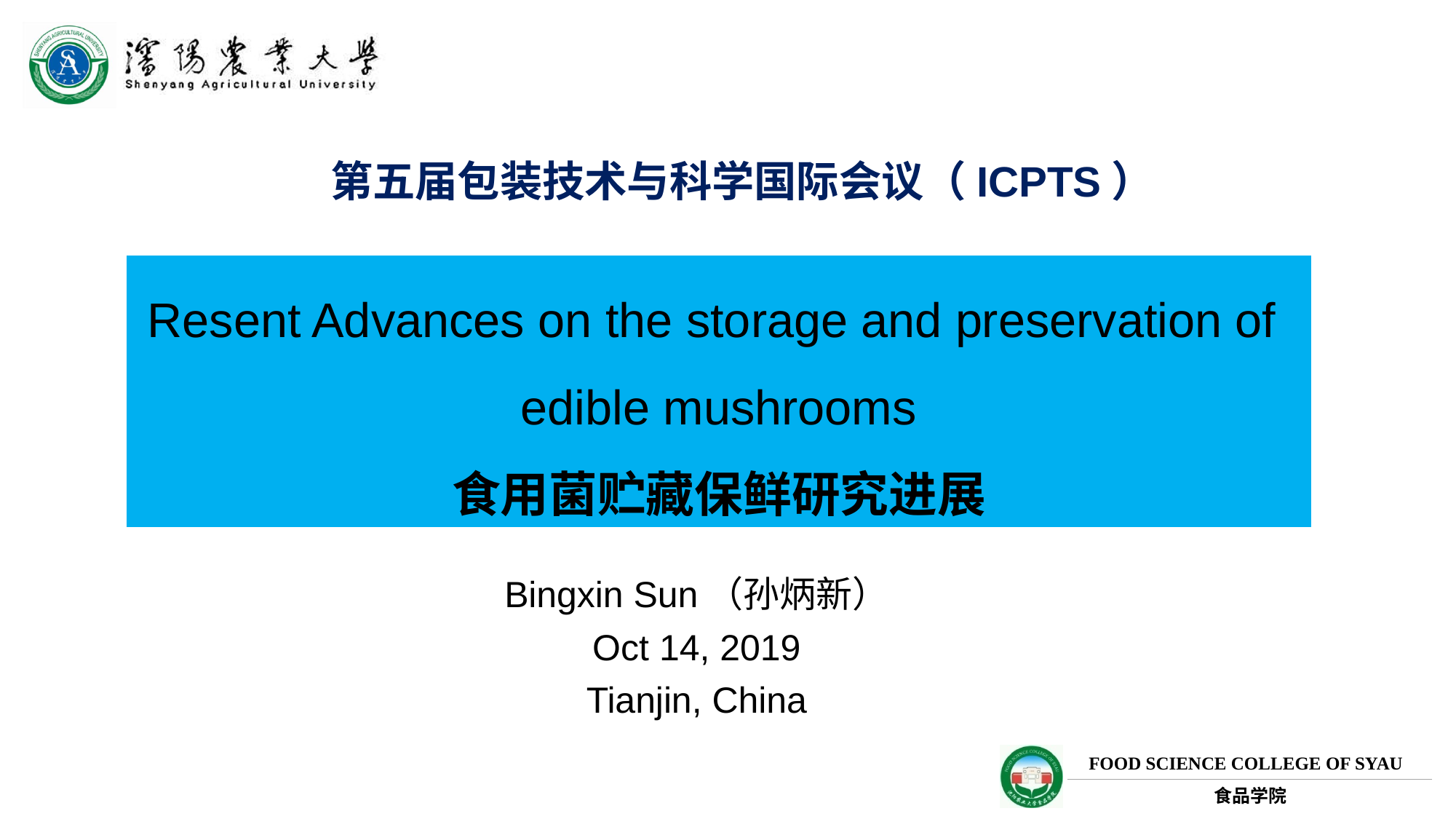

第五届包装技术与科学国际会议（ICPTS）
Resent Advances on the storage and preservation of
edible mushrooms
食用菌贮藏保鲜研究进展
Bingxin Sun（孙炳新）
Oct 14, 2019
Tianjin, China